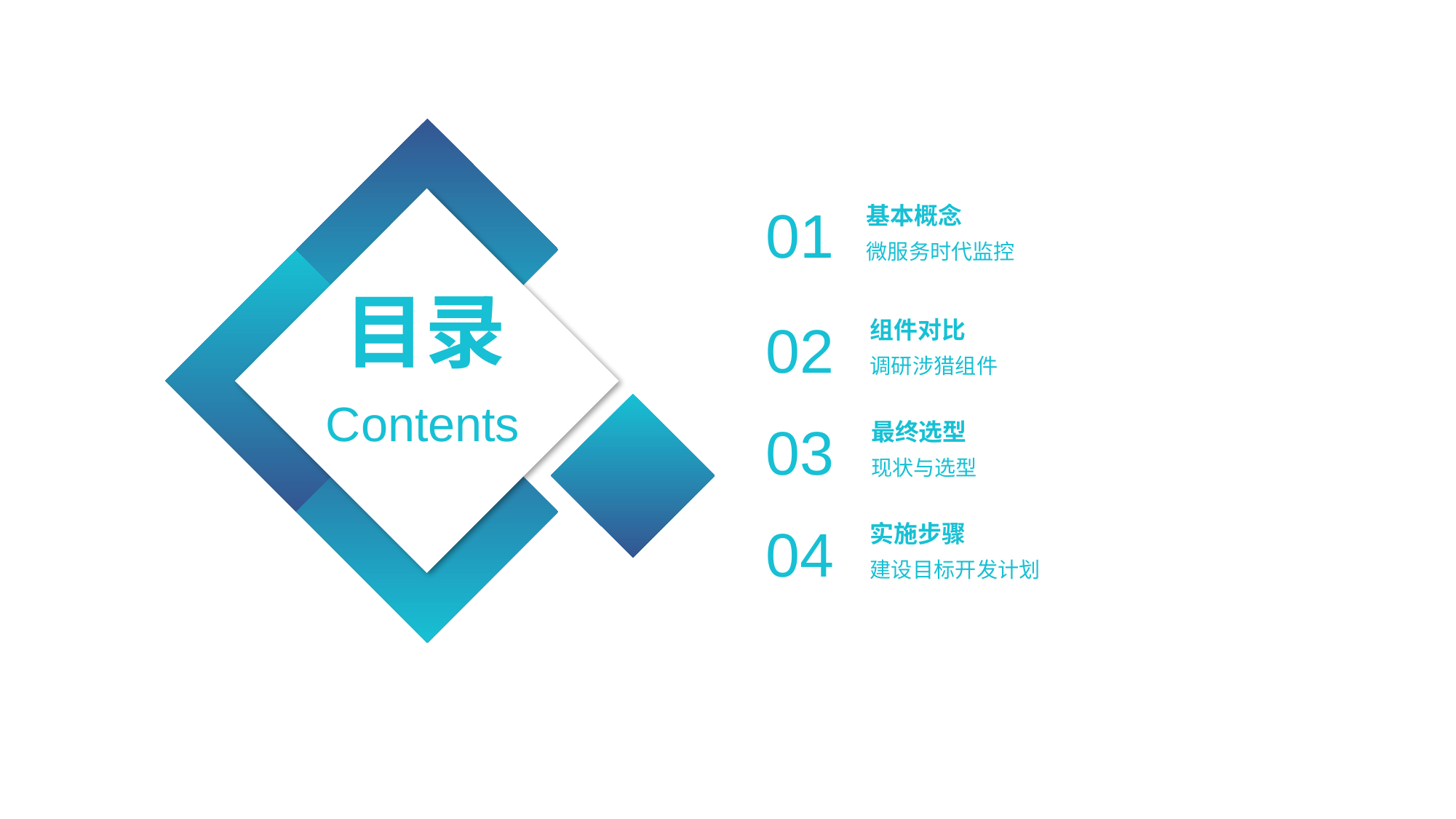

01
基本概念
微服务时代监控
目录
Contents
02
组件对比
调研涉猎组件
03
最终选型
现状与选型
04
实施步骤
建设目标开发计划